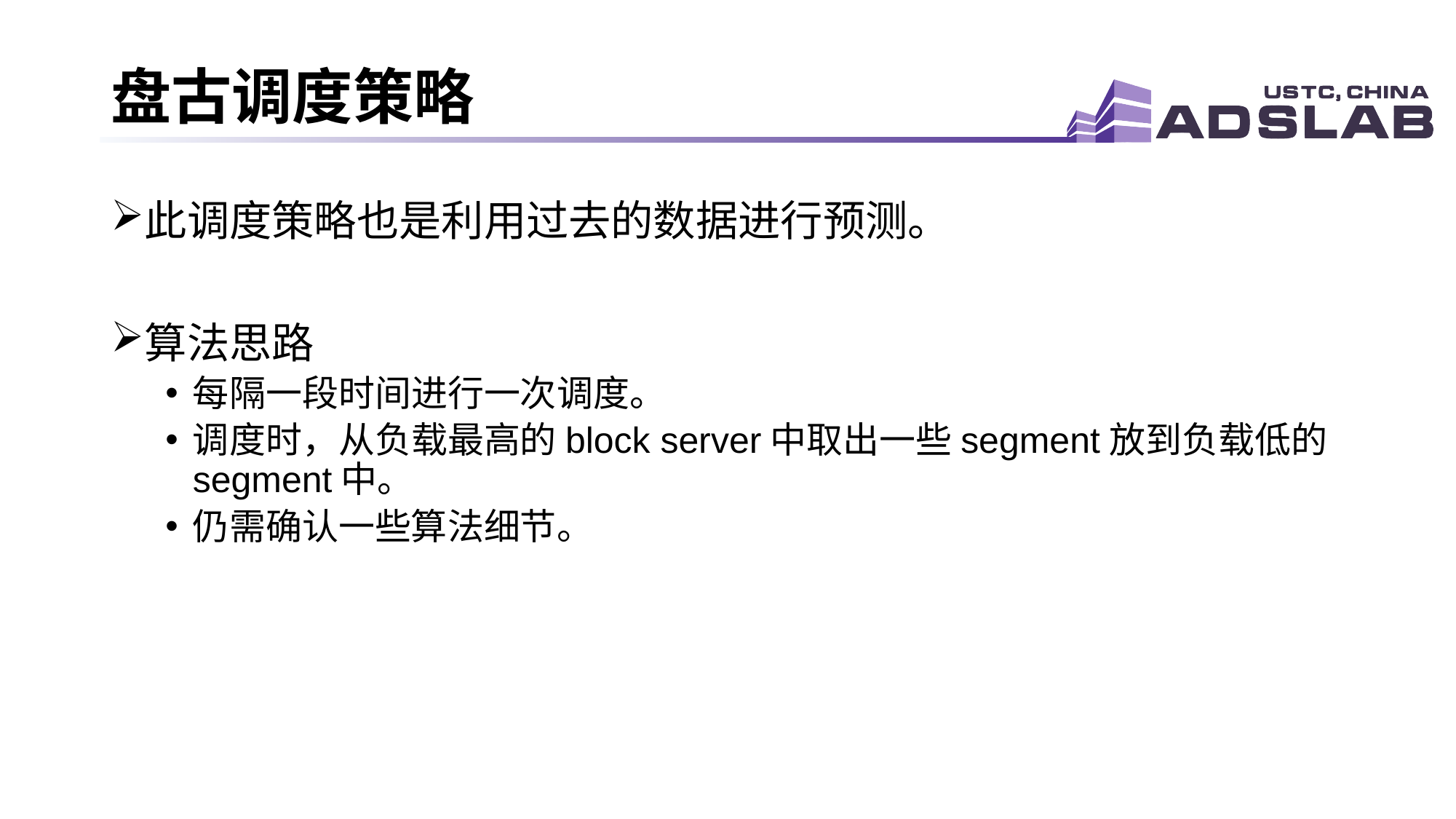

# 盘古调度策略
此调度策略也是利用过去的数据进行预测。

算法思路
每隔一段时间进行一次调度。
调度时，从负载最高的block server中取出一些segment放到负载低的segment中。
仍需确认一些算法细节。
34